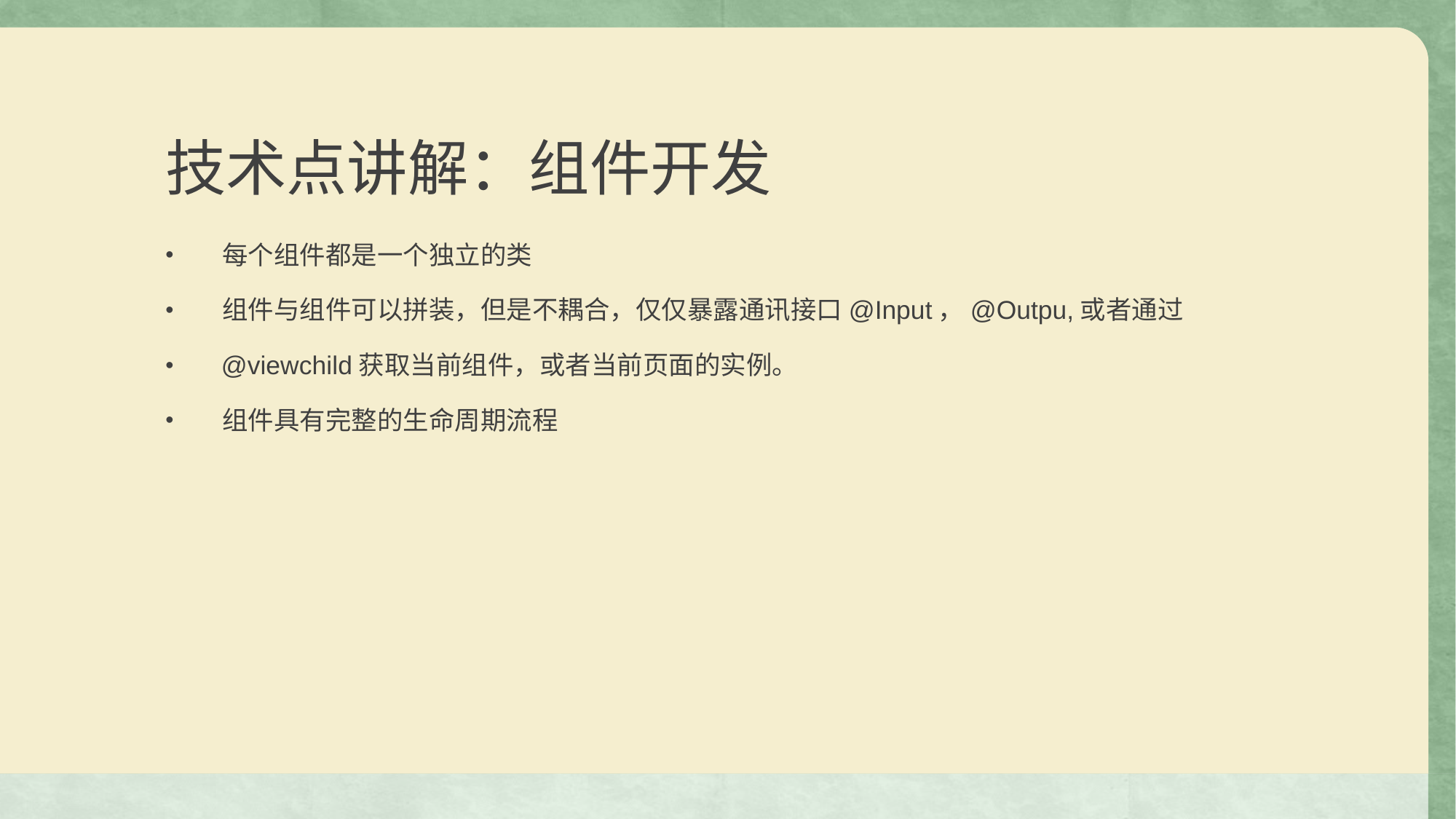

# 技术点讲解：组件开发
    每个组件都是一个独立的类
    组件与组件可以拼装，但是不耦合，仅仅暴露通讯接口@Input，@Outpu,或者通过
    @viewchild获取当前组件，或者当前页面的实例。
    组件具有完整的生命周期流程